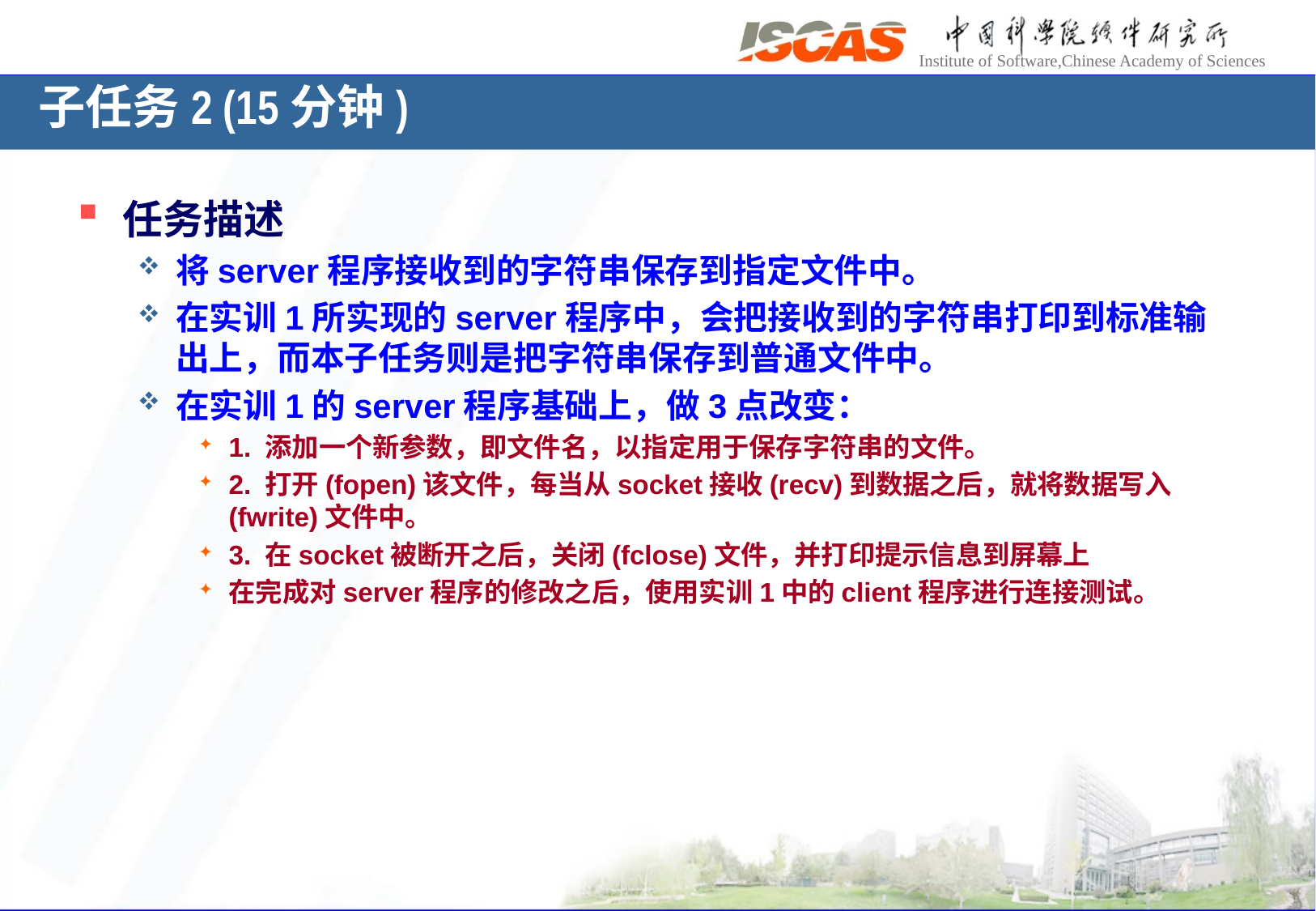

子任务2 (15分钟)
任务描述
将server程序接收到的字符串保存到指定文件中。
在实训1所实现的server程序中，会把接收到的字符串打印到标准输出上，而本子任务则是把字符串保存到普通文件中。
在实训1的server程序基础上，做3点改变：
1. 添加一个新参数，即文件名，以指定用于保存字符串的文件。
2. 打开(fopen)该文件，每当从socket接收(recv)到数据之后，就将数据写入(fwrite)文件中。
3. 在socket被断开之后，关闭(fclose)文件，并打印提示信息到屏幕上
在完成对server程序的修改之后，使用实训1中的client程序进行连接测试。